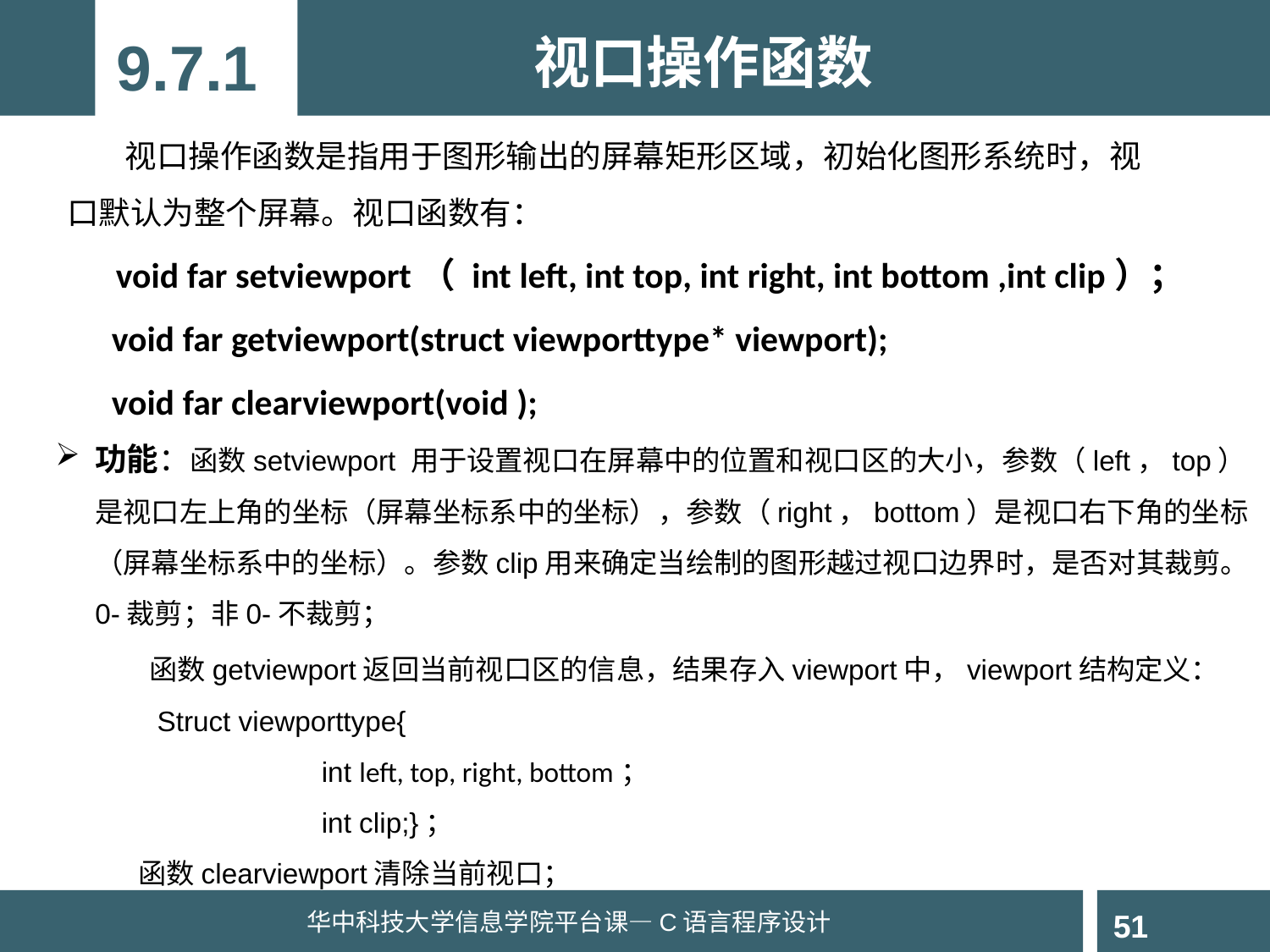

视口操作函数
9.7.1
       视口操作函数是指用于图形输出的屏幕矩形区域，初始化图形系统时，视口默认为整个屏幕。视口函数有：
       void far setviewport（ int left, int top, int right, int bottom ,int clip）；
       void far getviewport(struct viewporttype* viewport);
       void far clearviewport(void );
功能：函数setviewport 用于设置视口在屏幕中的位置和视口区的大小，参数（left，top）是视口左上角的坐标（屏幕坐标系中的坐标），参数（right，bottom）是视口右下角的坐标（屏幕坐标系中的坐标）。参数clip用来确定当绘制的图形越过视口边界时，是否对其裁剪。0-裁剪；非0-不裁剪；
            函数getviewport返回当前视口区的信息，结果存入viewport中，viewport结构定义：
             Struct viewporttype{
                                  int left, top, right, bottom；
                                  int clip;}；
            函数clearviewport清除当前视口；